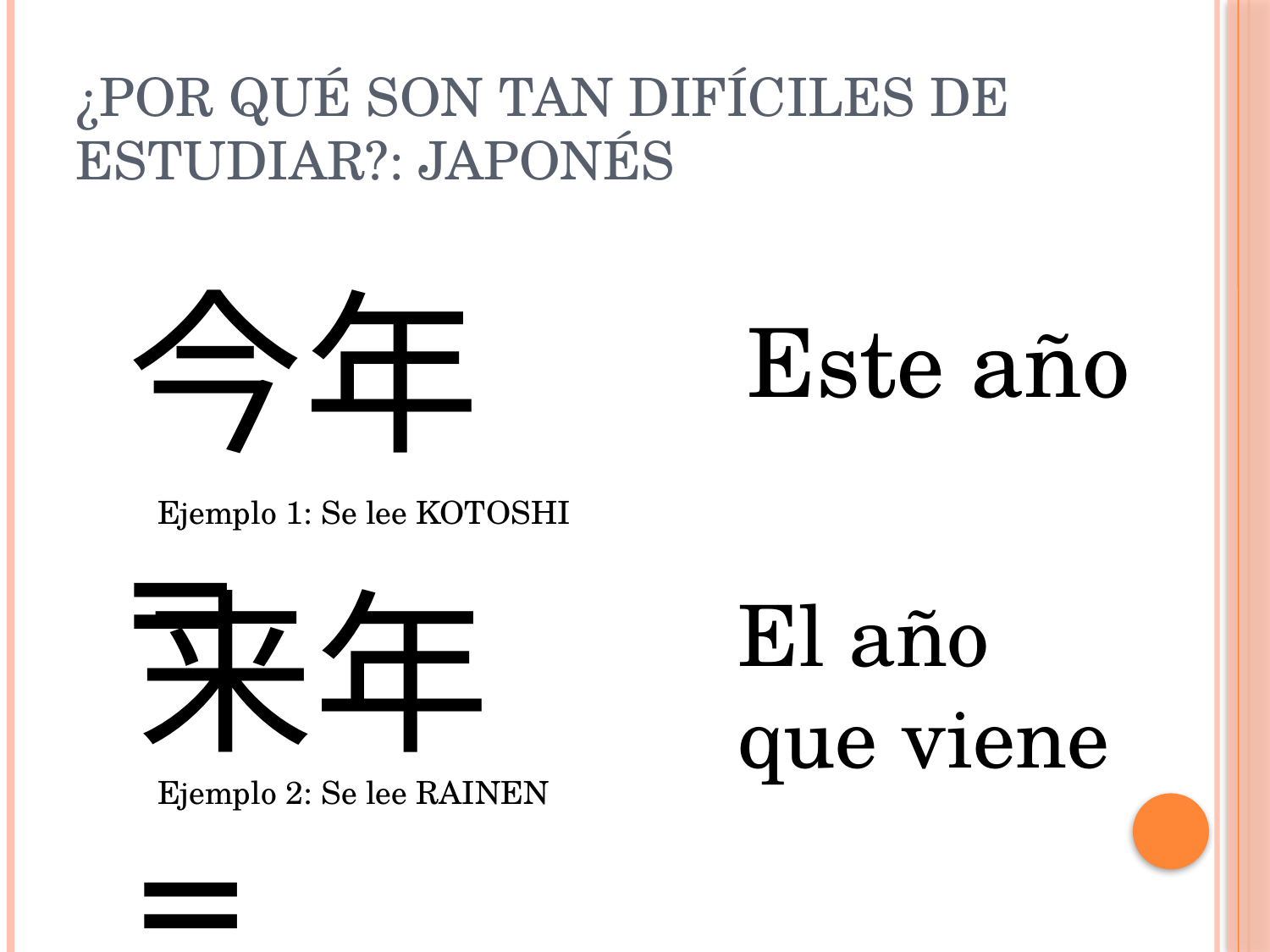

# ¿por qué son tan difíciles de estudiar?: Japonés
今年 =
Este año
Ejemplo 1: Se lee KOTOSHI
来年 =
El año
que viene
Ejemplo 2: Se lee RAINEN